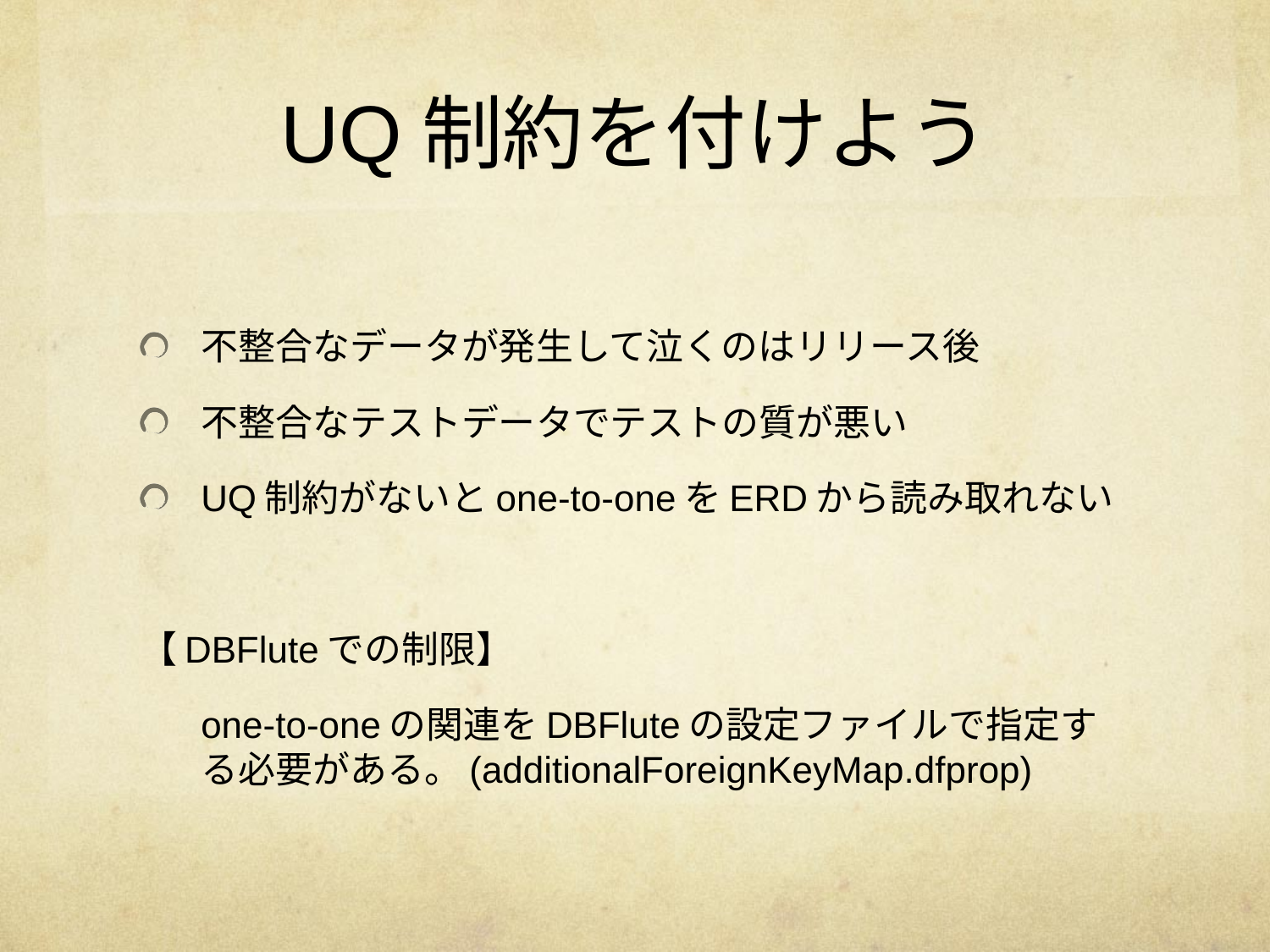

# UQ制約を付けよう

不整合なデータが発生して泣くのはリリース後
不整合なテストデータでテストの質が悪い
UQ制約がないとone-to-oneをERDから読み取れない

【DBFluteでの制限】
	one-to-oneの関連をDBFluteの設定ファイルで指定する必要がある。(additionalForeignKeyMap.dfprop)